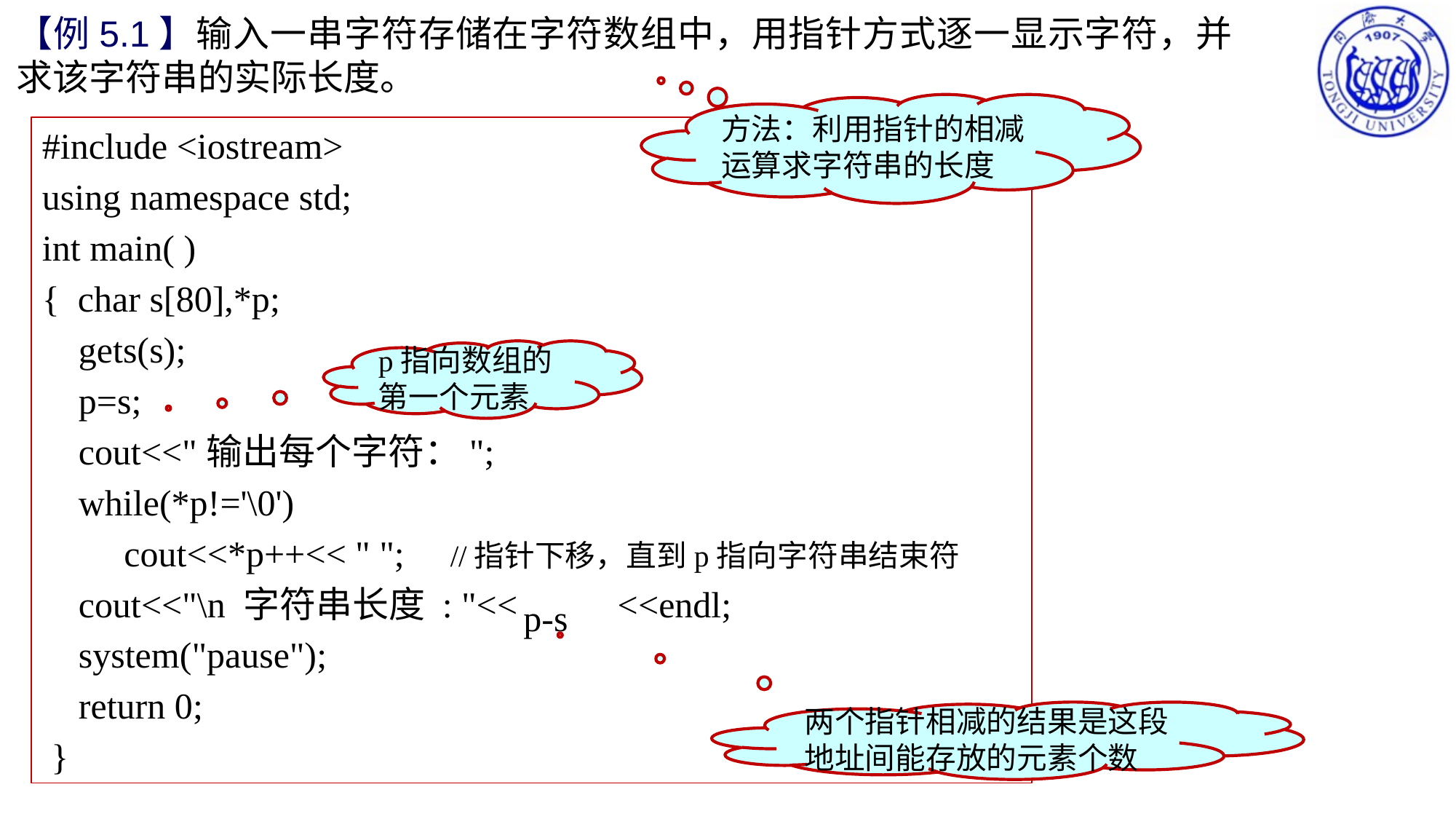

【例5.1】输入一串字符存储在字符数组中，用指针方式逐一显示字符，并求该字符串的实际长度。
方法：利用指针的相减运算求字符串的长度
#include <iostream>
using namespace std;
int main( )
{  char s[80],*p;
    gets(s);
    p=s;
    cout<<"输出每个字符：";
    while(*p!='\0')
         cout<<*p++<< " ";     //指针下移，直到p指向字符串结束符
    cout<<"\n 字符串长度 : "<<           <<endl;
    system("pause");
    return 0;
 }
p指向数组的第一个元素
p-s
两个指针相减的结果是这段地址间能存放的元素个数